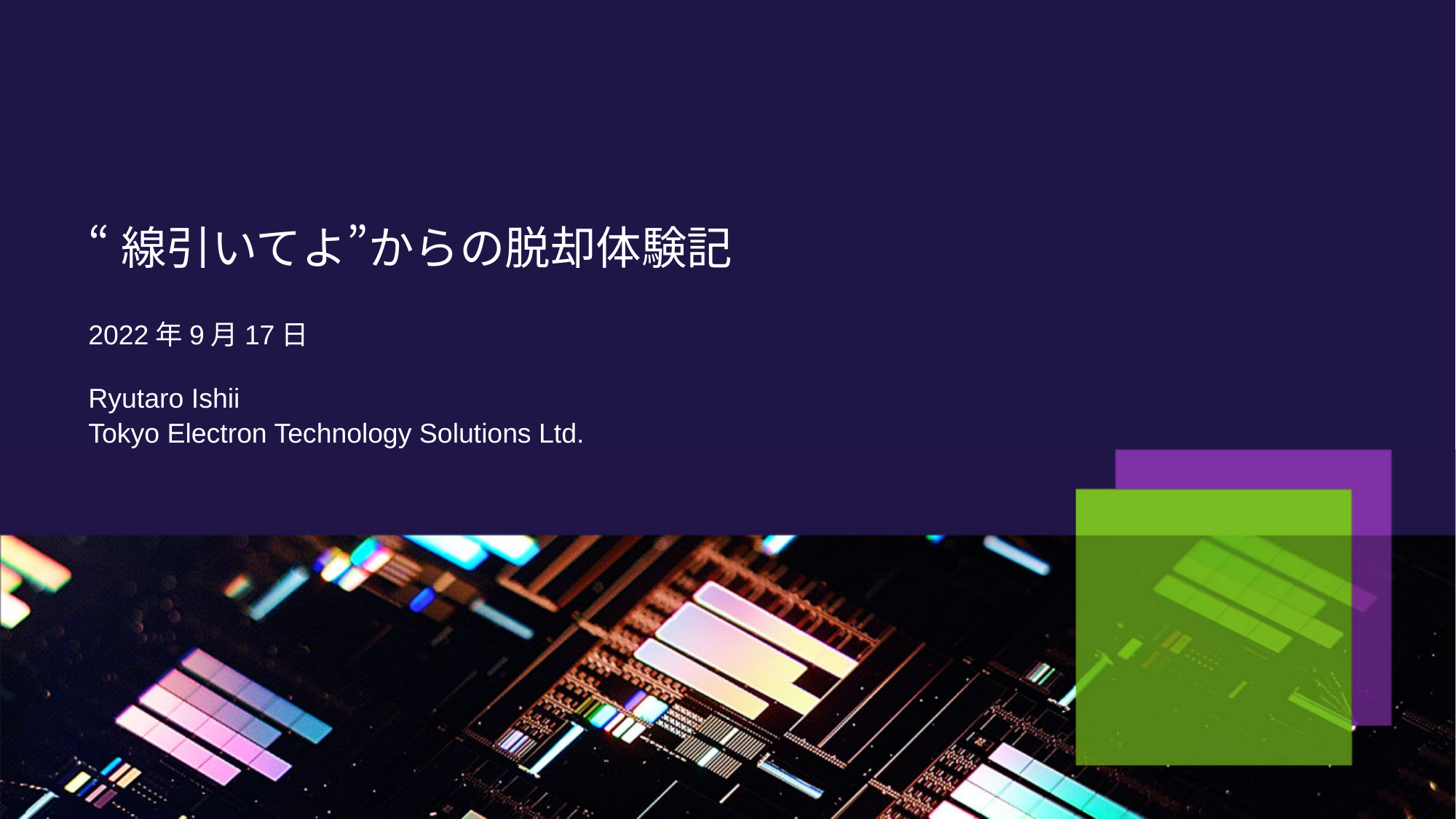

# “線引いてよ”からの脱却体験記
2022年9月17日
Ryutaro Ishii
Tokyo Electron Technology Solutions Ltd.